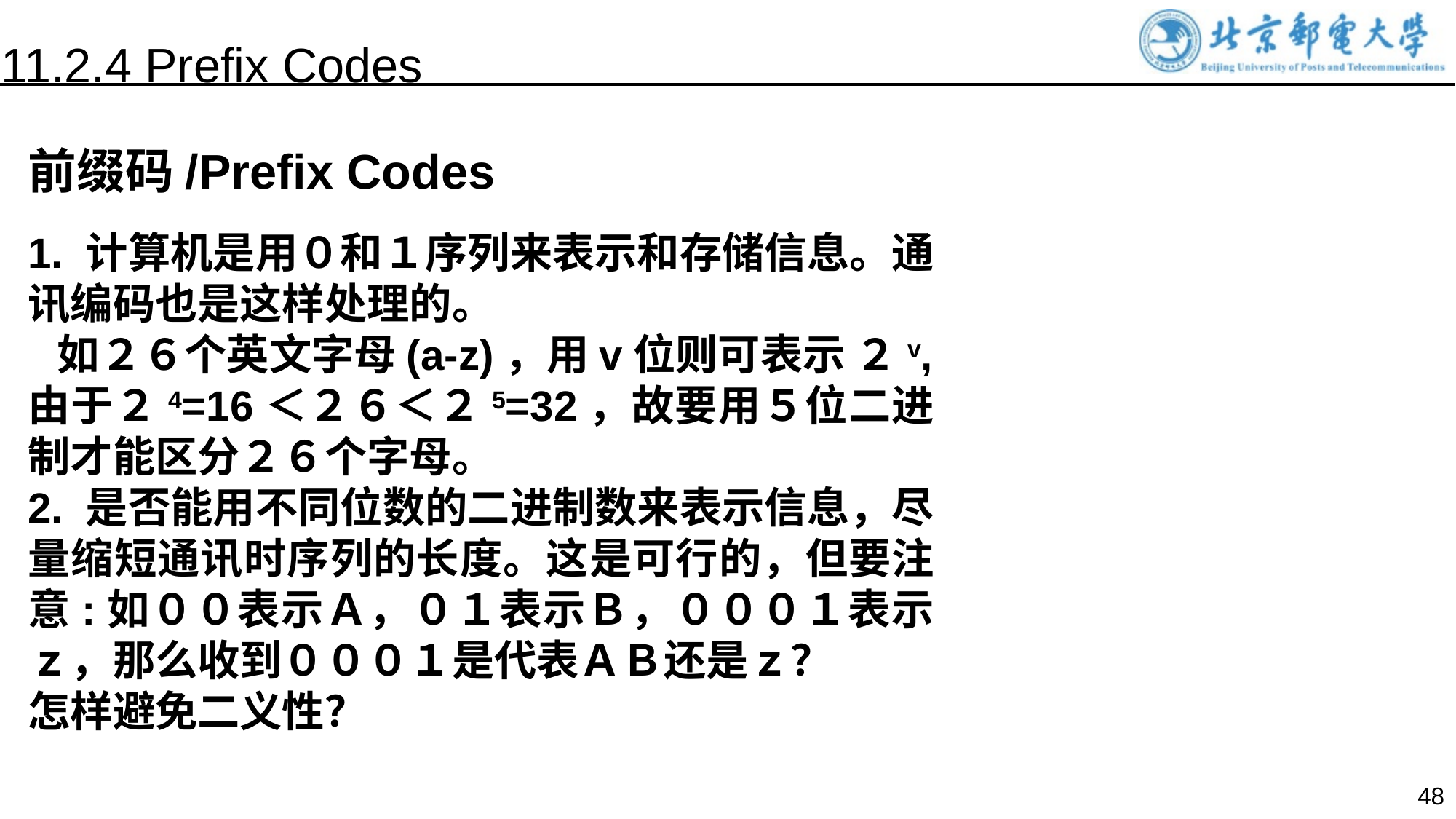

11.2.4 Prefix Codes
前缀码/Prefix Codes
1. 计算机是用０和１序列来表示和存储信息。通讯编码也是这样处理的。
  如２６个英文字母(a-z)，用v位则可表示 ２v,由于２4=16＜２６＜２5=32，故要用５位二进制才能区分２６个字母。
2. 是否能用不同位数的二进制数来表示信息，尽量缩短通讯时序列的长度。这是可行的，但要注意:如００表示Ａ，０１表示Ｂ，０００１表示ｚ，那么收到０００１是代表ＡＢ还是ｚ？
怎样避免二义性？